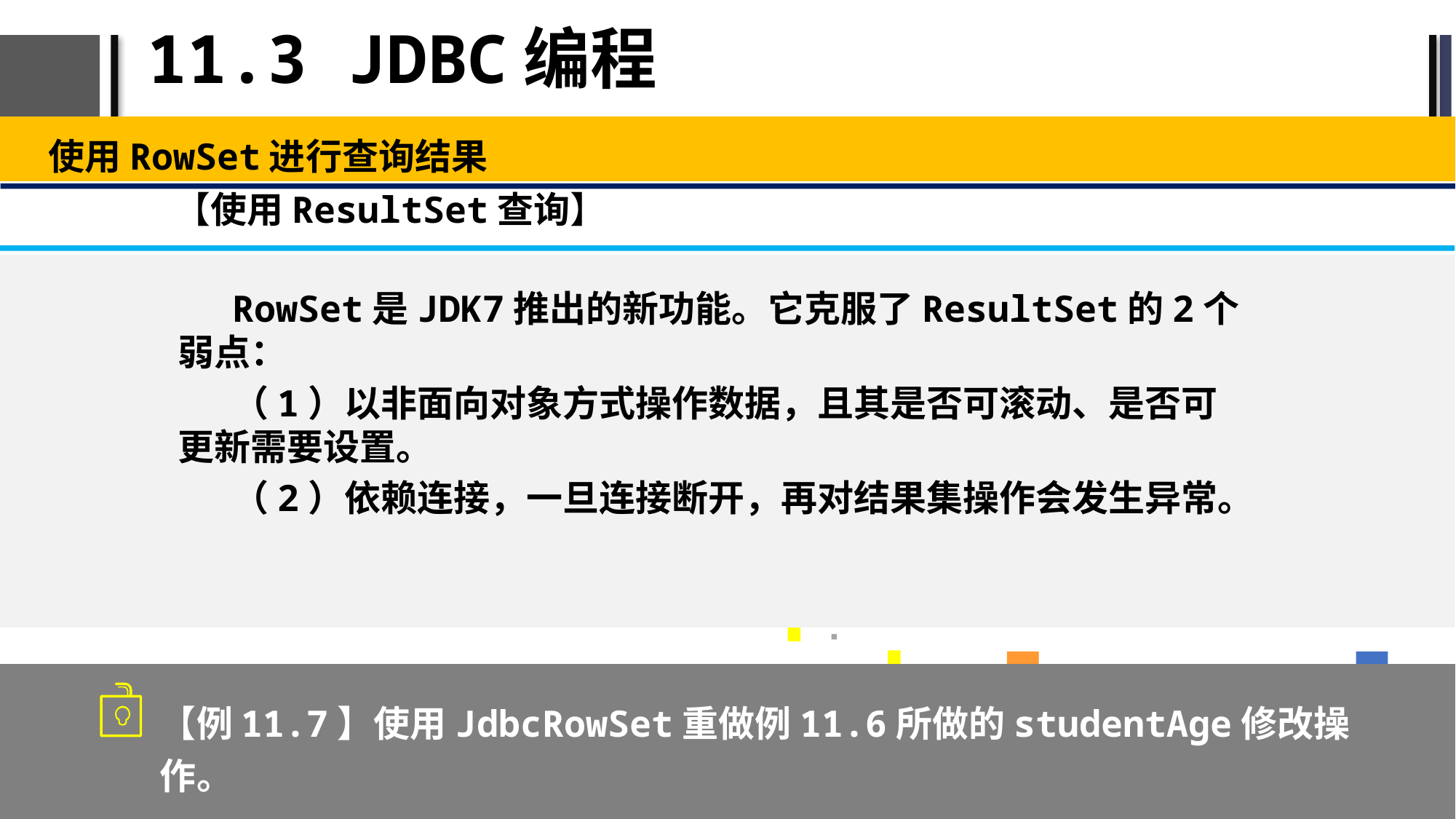

# 11.3 JDBC编程

使用RowSet进行查询结果
【使用ResultSet查询】

RowSet是JDK7推出的新功能。它克服了ResultSet的2个弱点：
（1）以非面向对象方式操作数据，且其是否可滚动、是否可更新需要设置。
（2）依赖连接，一旦连接断开，再对结果集操作会发生异常。

【例11.7】使用JdbcRowSet重做例11.6所做的studentAge修改操作。
Example11_7.java